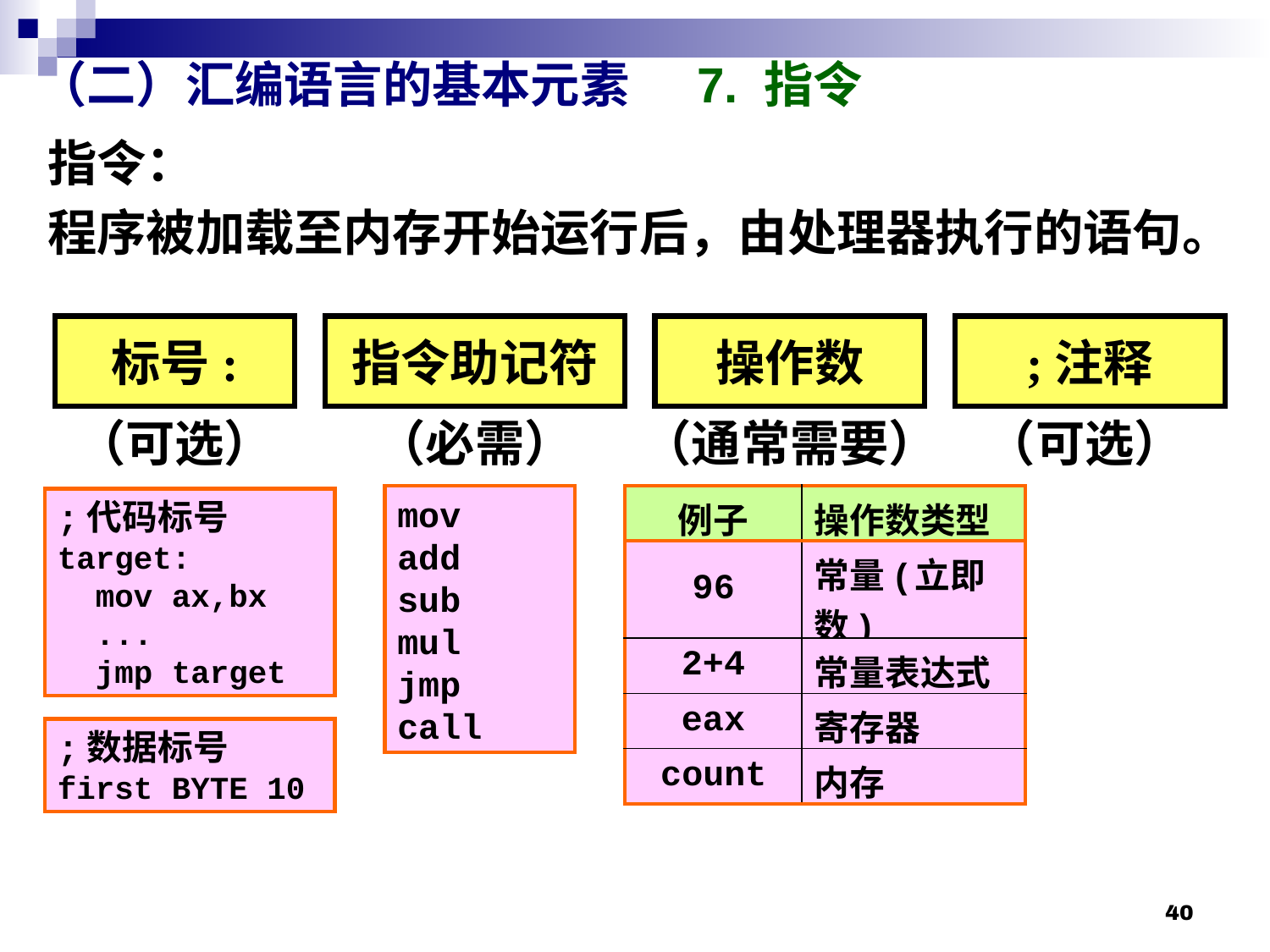

# （二）汇编语言的基本元素     7. 指令
指令：
程序被加载至内存开始运行后，由处理器执行的语句。
标号:
指令助记符
操作数
;注释
（可选）
（必需）
（通常需要）
（可选）
mov
add
sub
mul
jmp
call
| 例子 | 操作数类型 |
| --- | --- |
| 96 | 常量(立即数) |
| 2+4 | 常量表达式 |
| eax | 寄存器 |
| count | 内存 |
;代码标号
target:
  mov ax,bx
  ...
  jmp target
;数据标号
first BYTE 10
40